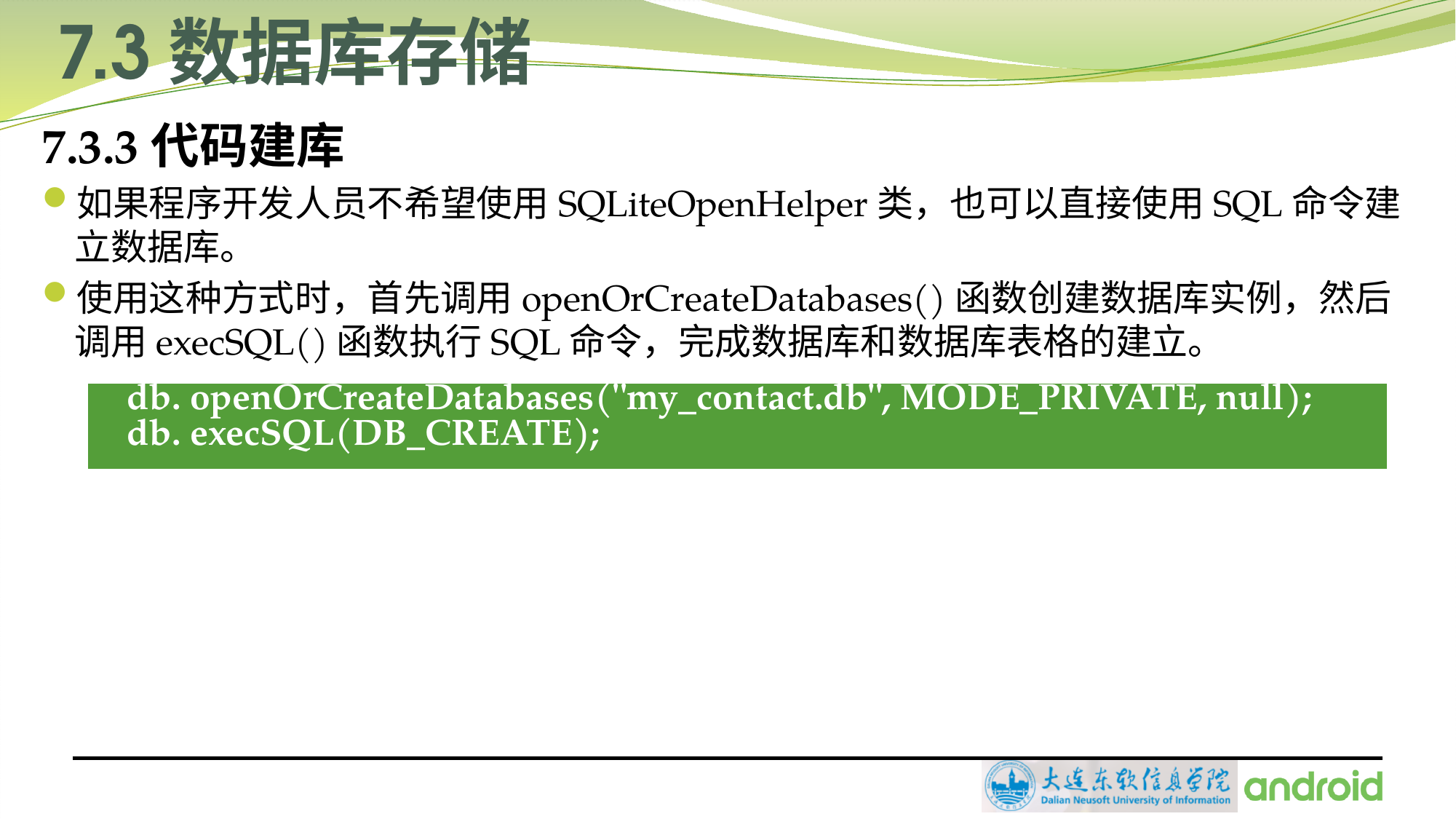

# 7.3数据库存储
7.3.3代码建库
如果程序开发人员不希望使用SQLiteOpenHelper类，也可以直接使用SQL命令建立数据库。
使用这种方式时，首先调用openOrCreateDatabases()函数创建数据库实例，然后调用execSQL()函数执行SQL命令，完成数据库和数据库表格的建立。

| db. openOrCreateDatabases("my\_contact.db", MODE\_PRIVATE, null); db. execSQL(DB\_CREATE); |
| --- |